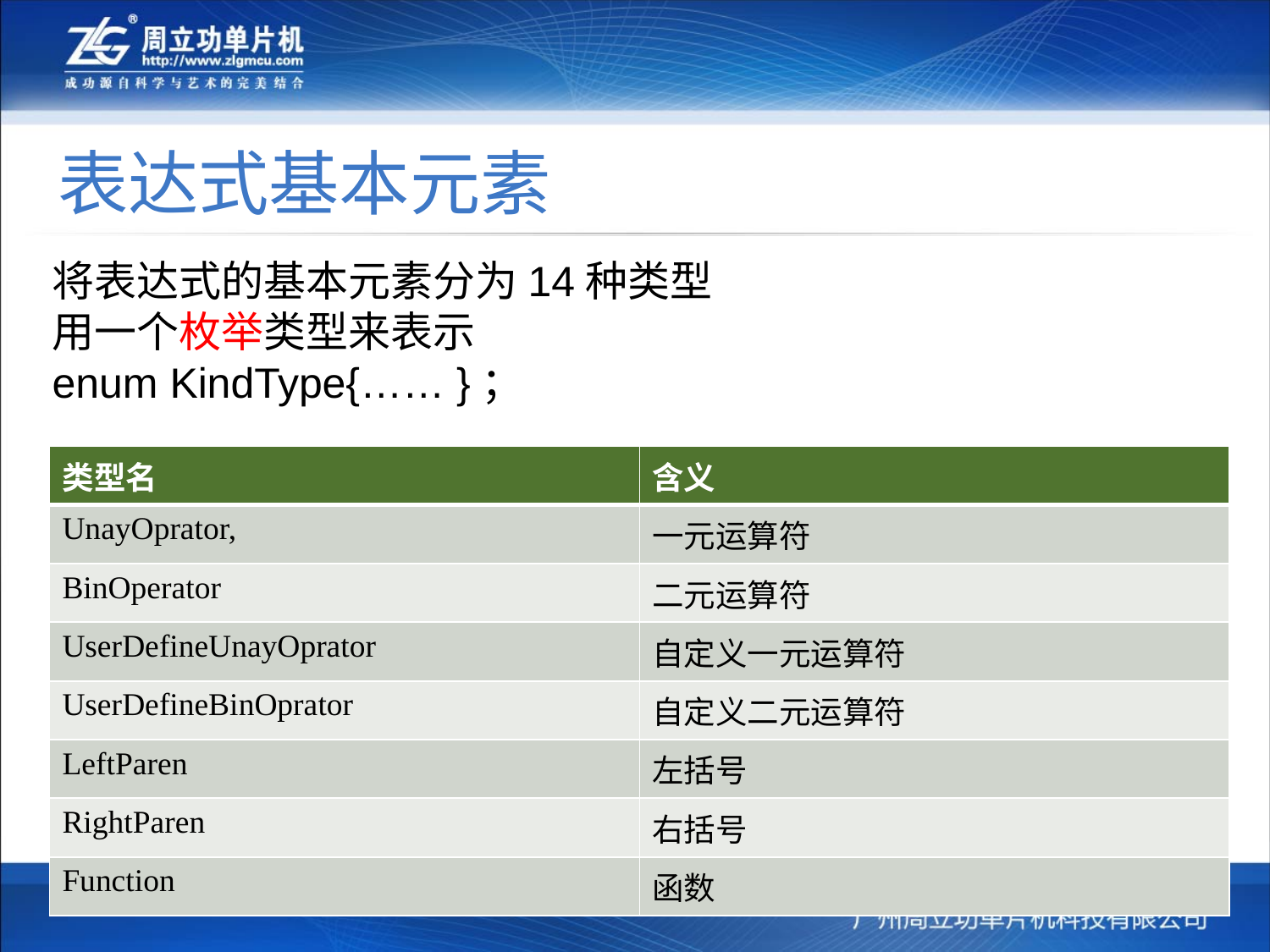

# 表达式基本元素
将表达式的基本元素分为14种类型
用一个枚举类型来表示
enum KindType{…… }；

| 类型名 | 含义 |
| --- | --- |
| UnayOprator, | 一元运算符 |
| BinOperator | 二元运算符 |
| UserDefineUnayOprator | 自定义一元运算符 |
| UserDefineBinOprator | 自定义二元运算符 |
| LeftParen | 左括号 |
| RightParen | 右括号 |
| Function | 函数 |